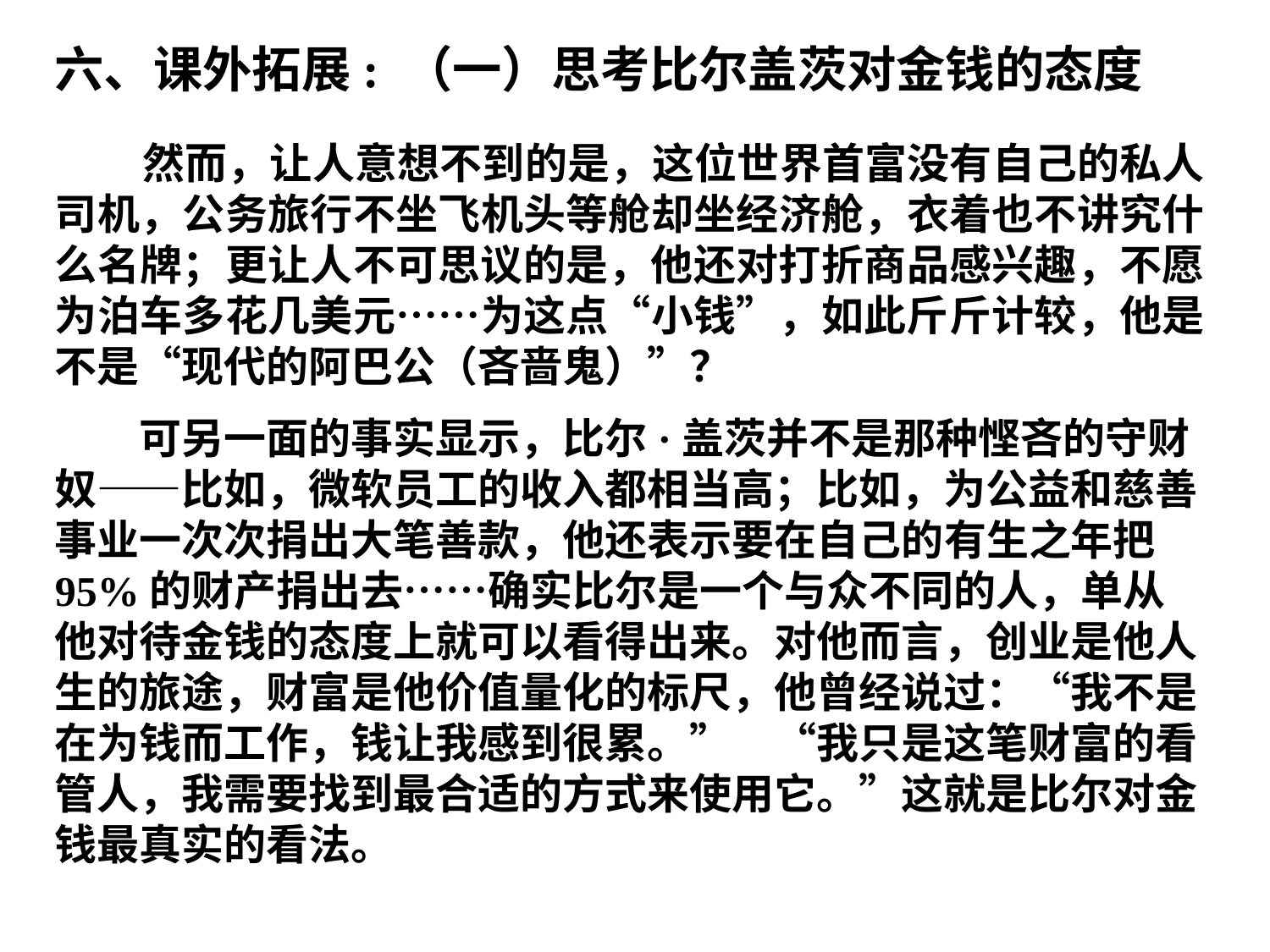

六、课外拓展: （一）思考比尔盖茨对金钱的态度
        然而，让人意想不到的是，这位世界首富没有自己的私人司机，公务旅行不坐飞机头等舱却坐经济舱，衣着也不讲究什么名牌；更让人不可思议的是，他还对打折商品感兴趣，不愿为泊车多花几美元……为这点“小钱”，如此斤斤计较，他是不是“现代的阿巴公（吝啬鬼）”？
　　可另一面的事实显示，比尔·盖茨并不是那种悭吝的守财奴——比如，微软员工的收入都相当高；比如，为公益和慈善事业一次次捐出大笔善款，他还表示要在自己的有生之年把95%的财产捐出去……确实比尔是一个与众不同的人，单从他对待金钱的态度上就可以看得出来。对他而言，创业是他人生的旅途，财富是他价值量化的标尺，他曾经说过：“我不是在为钱而工作，钱让我感到很累。”　“我只是这笔财富的看管人，我需要找到最合适的方式来使用它。”这就是比尔对金钱最真实的看法。